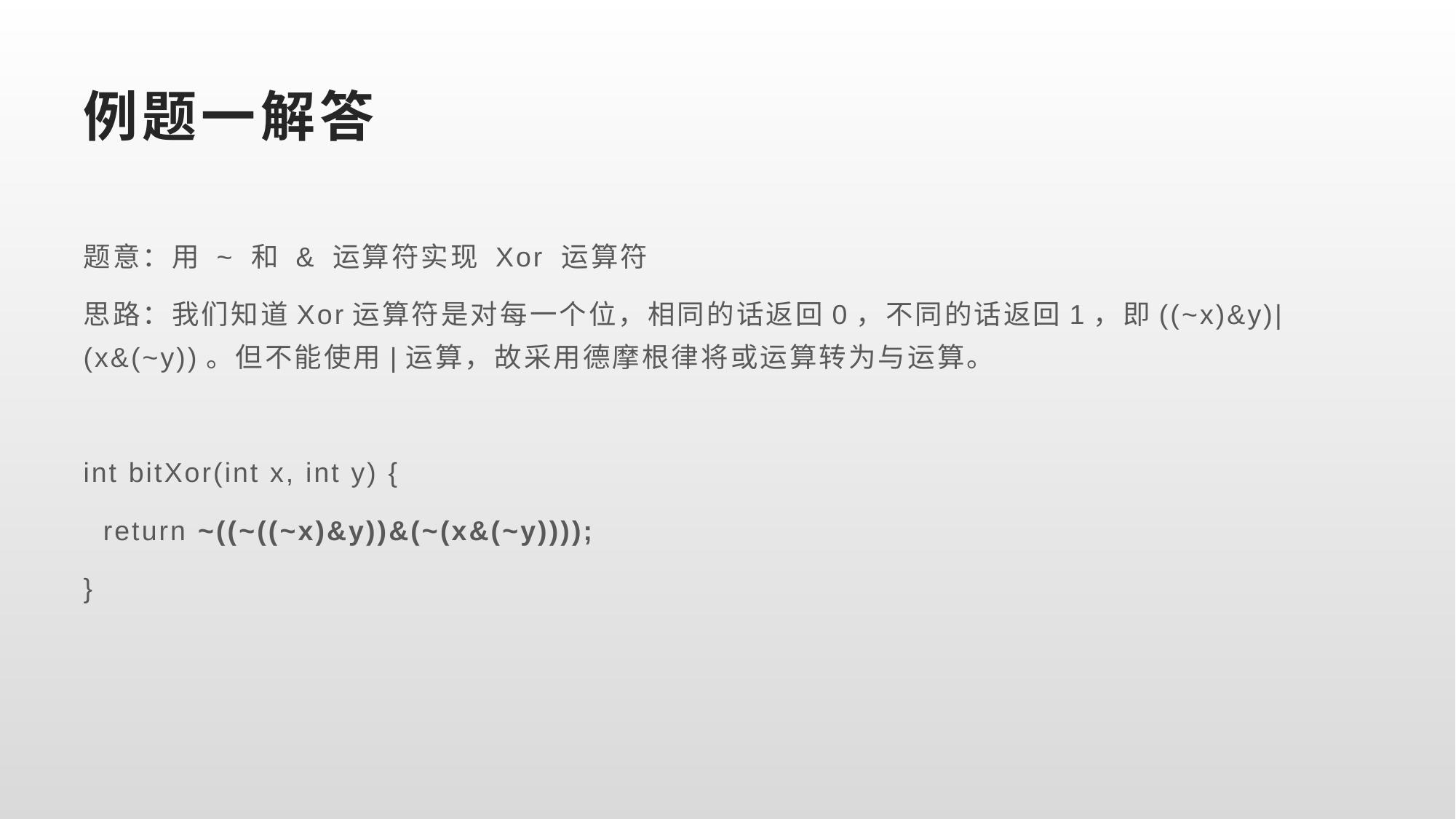

# 例题一解答
题意：用 ~ 和 & 运算符实现 Xor 运算符
思路：我们知道Xor运算符是对每一个位，相同的话返回0，不同的话返回1，即((~x)&y)|(x&(~y))。但不能使用|运算，故采用德摩根律将或运算转为与运算。

int bitXor(int x, int y) {
  return ~((~((~x)&y))&(~(x&(~y))));
}